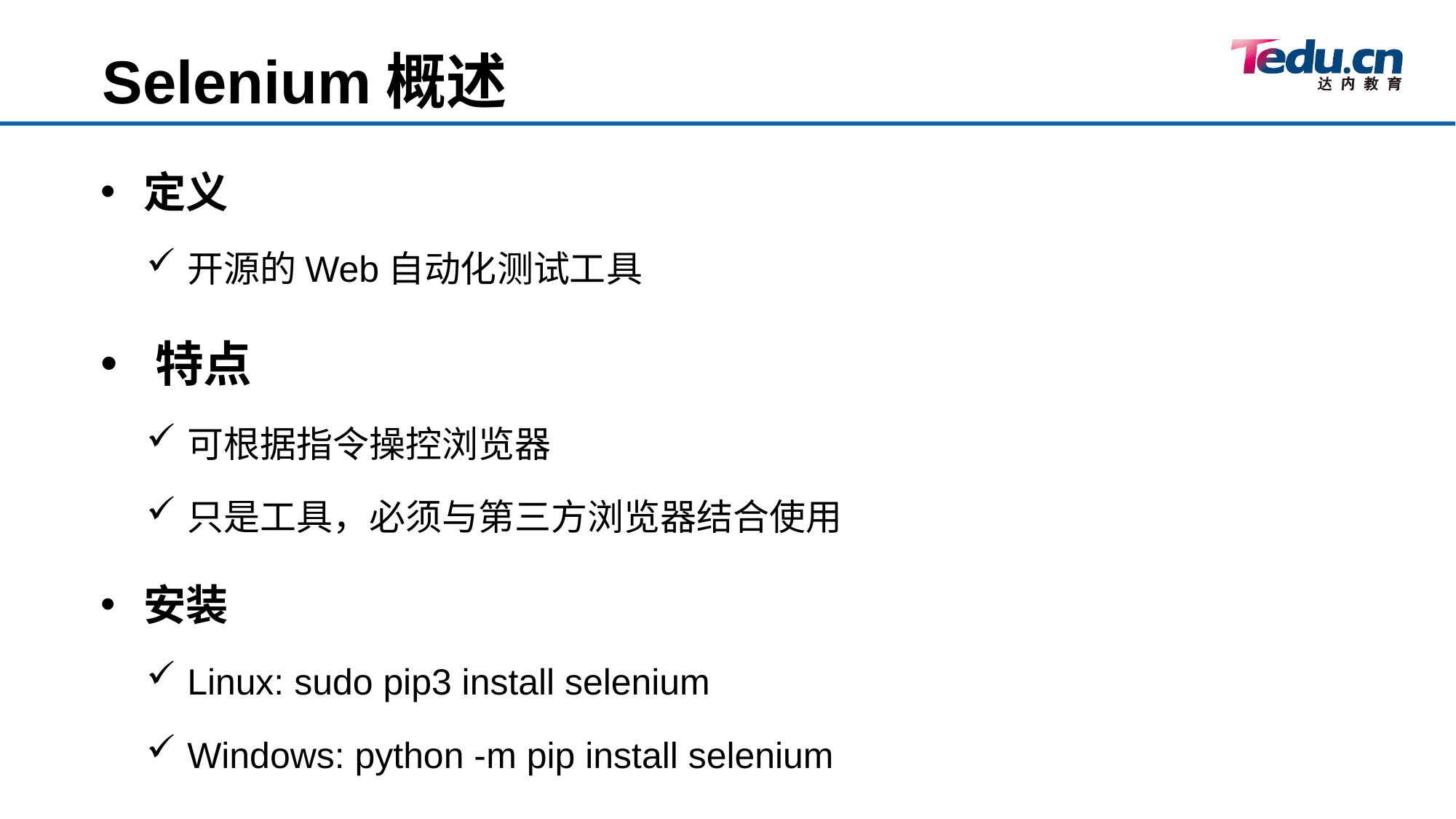

Selenium概述
定义
开源的Web自动化测试工具
特点
可根据指令操控浏览器
只是工具，必须与第三方浏览器结合使用
安装
Linux: sudo pip3 install selenium
Windows: python -m pip install selenium